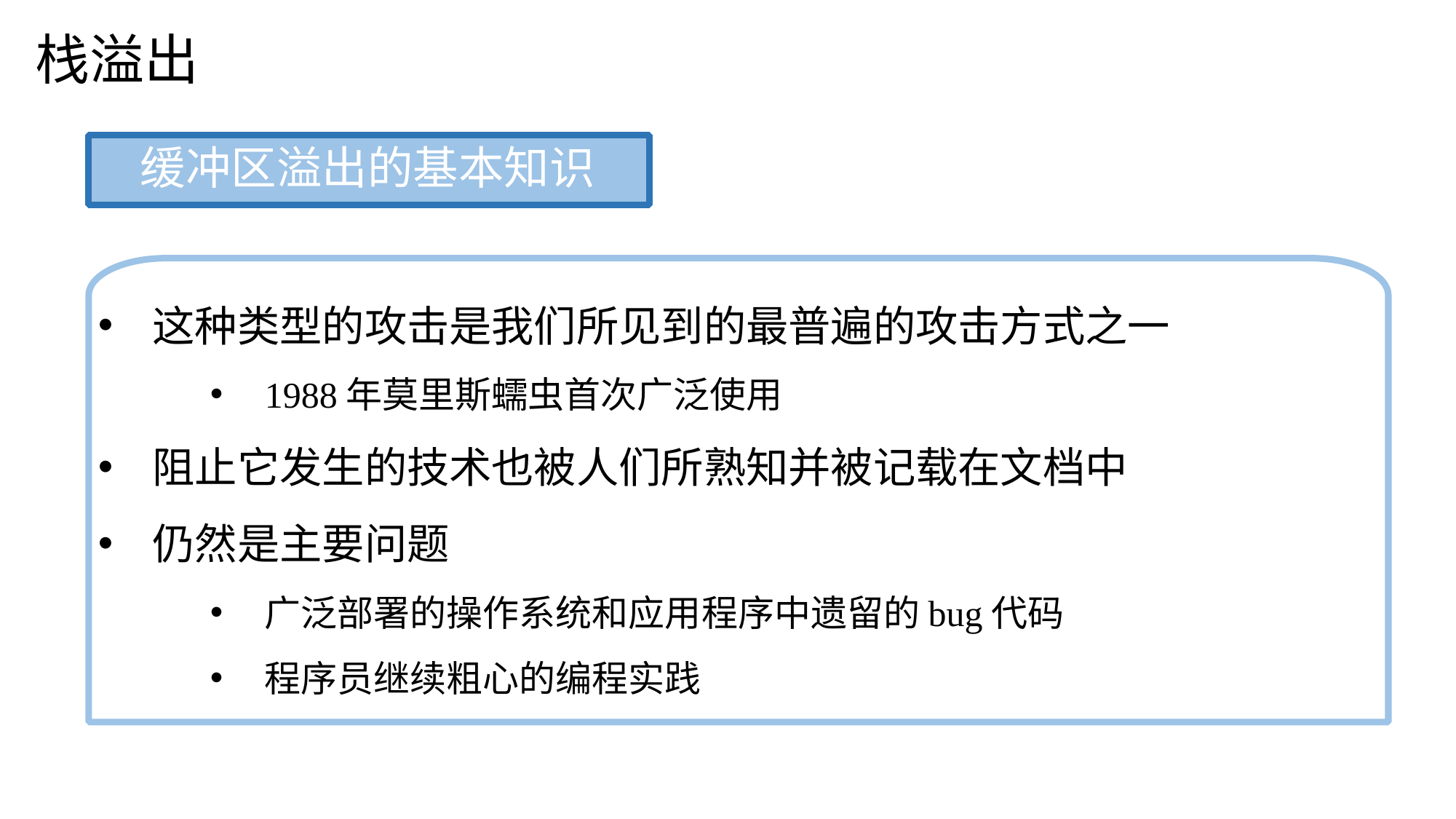

栈溢出

缓冲区溢出的基本知识
这种类型的攻击是我们所见到的最普遍的攻击方式之一
1988年莫里斯蠕虫首次广泛使用
阻止它发生的技术也被人们所熟知并被记载在文档中
仍然是主要问题
广泛部署的操作系统和应用程序中遗留的bug代码
程序员继续粗心的编程实践